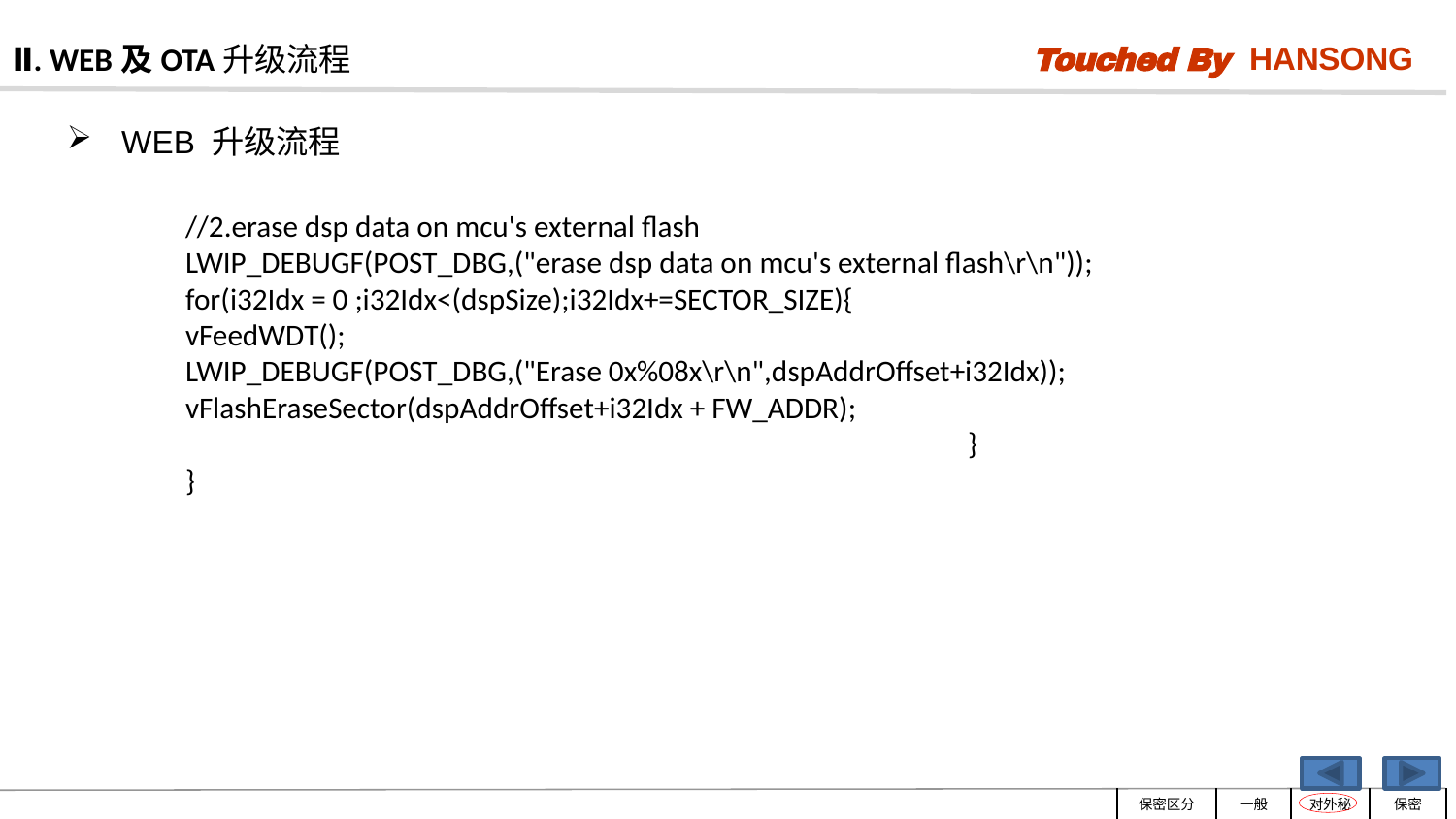

Ⅱ. WEB及OTA升级流程

 WEB 升级流程

//2.erase dsp data on mcu's external flash
LWIP_DEBUGF(POST_DBG,("erase dsp data on mcu's external flash\r\n"));
for(i32Idx = 0 ;i32Idx<(dspSize);i32Idx+=SECTOR_SIZE){
vFeedWDT();
LWIP_DEBUGF(POST_DBG,("Erase 0x%08x\r\n",dspAddrOffset+i32Idx));
vFlashEraseSector(dspAddrOffset+i32Idx + FW_ADDR);
					        }
}